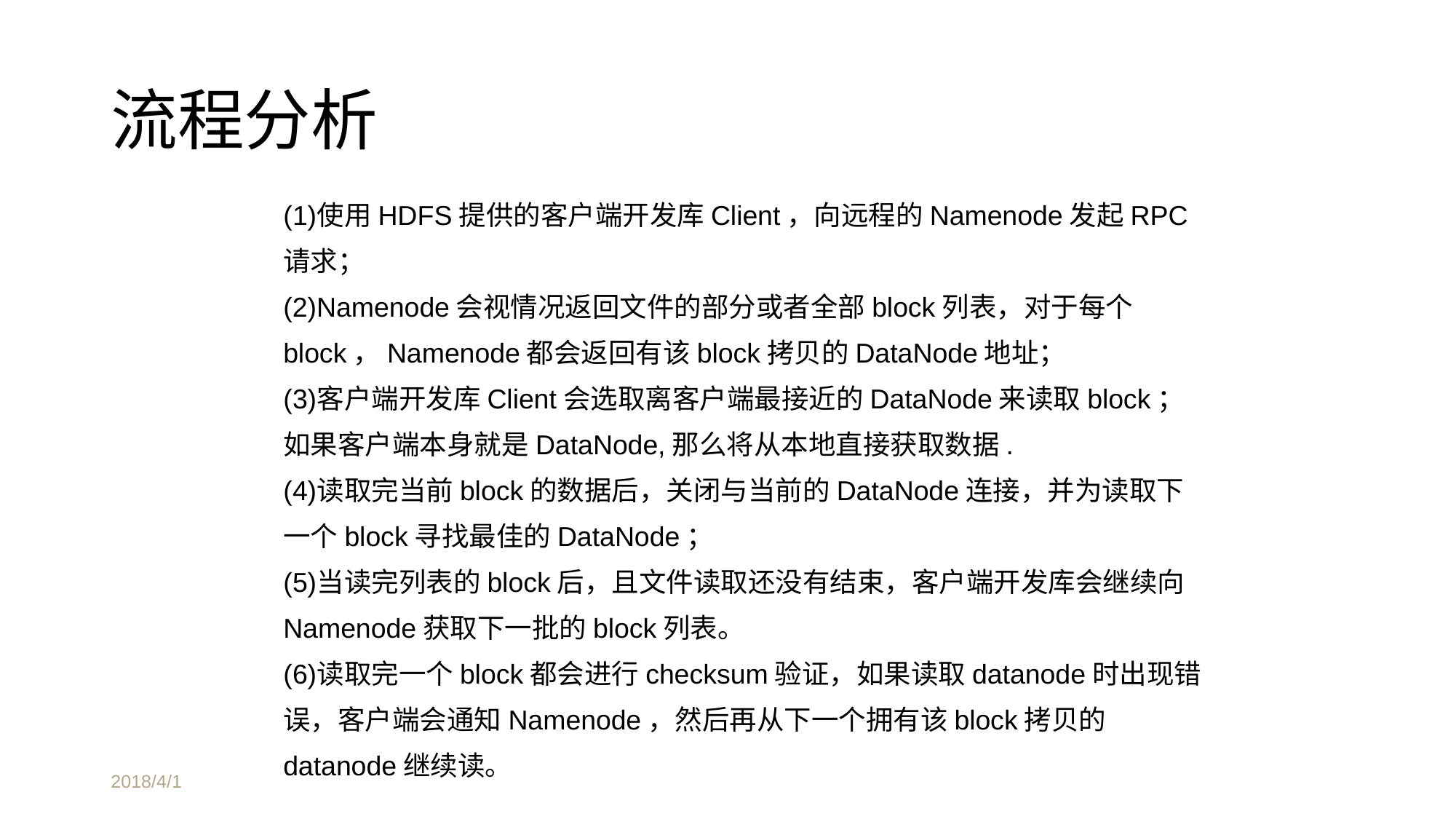

# 流程分析
使用HDFS提供的客户端开发库Client，向远程的Namenode发起RPC请求；
Namenode会视情况返回文件的部分或者全部block列表，对于每个block，Namenode都会返回有该block拷贝的DataNode地址；
客户端开发库Client会选取离客户端最接近的DataNode来读取block；如果客户端本身就是DataNode,那么将从本地直接获取数据.
读取完当前block的数据后，关闭与当前的DataNode连接，并为读取下一个block寻找最佳的DataNode；
当读完列表的block后，且文件读取还没有结束，客户端开发库会继续向Namenode获取下一批的block列表。
读取完一个block都会进行checksum验证，如果读取datanode时出现错误，客户端会通知Namenode，然后再从下一个拥有该block拷贝的datanode继续读。
2018/4/1